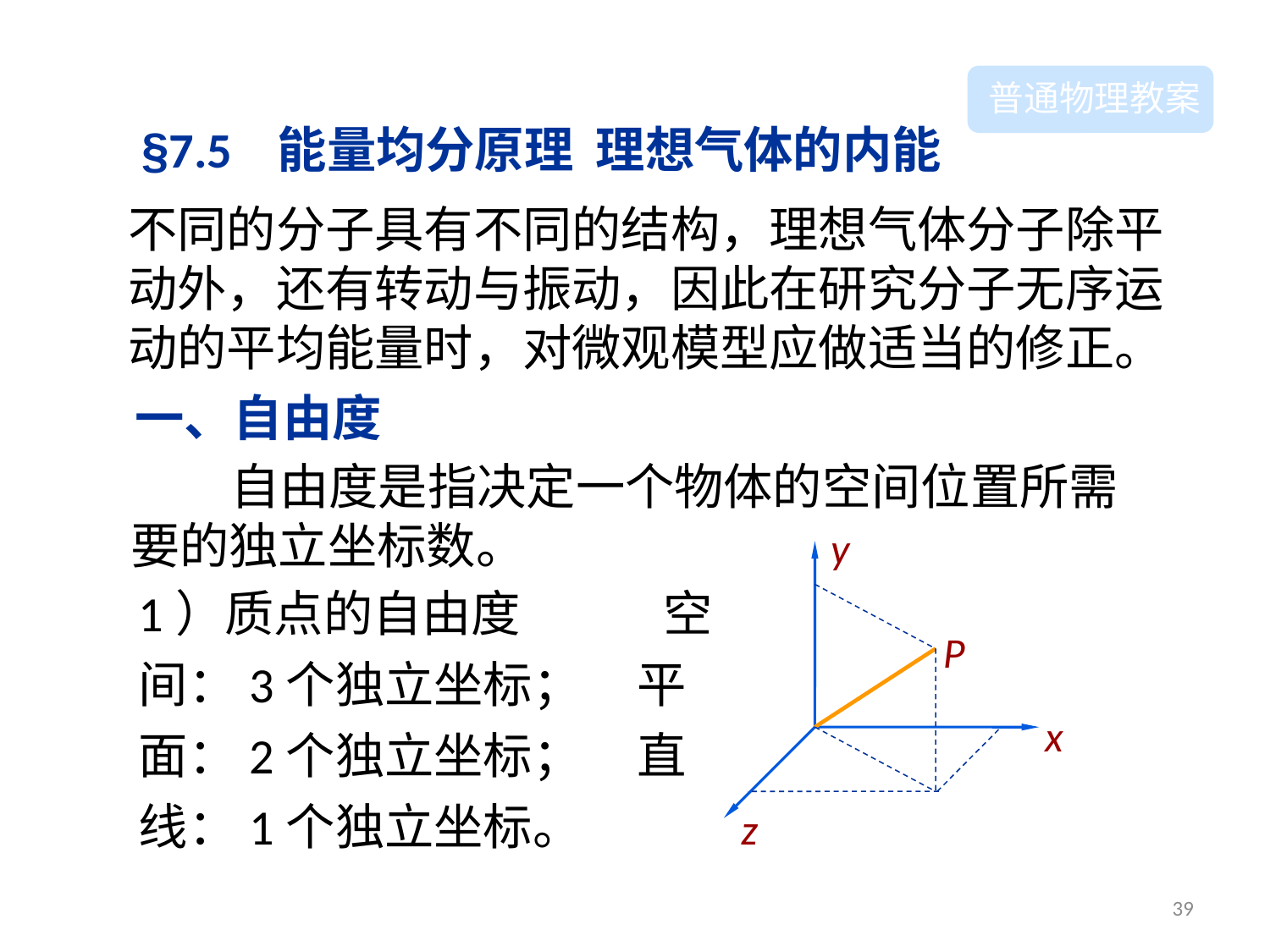

普通物理教案
§7.5   能量均分原理  理想气体的内能
不同的分子具有不同的结构，理想气体分子除平动外，还有转动与振动，因此在研究分子无序运动的平均能量时，对微观模型应做适当的修正。
一、自由度
        自由度是指决定一个物体的空间位置所需要的独立坐标数。
y

P

x

z
1）质点的自由度             空间：3个独立坐标；     平面：2个独立坐标；     直线：1个独立坐标。
39